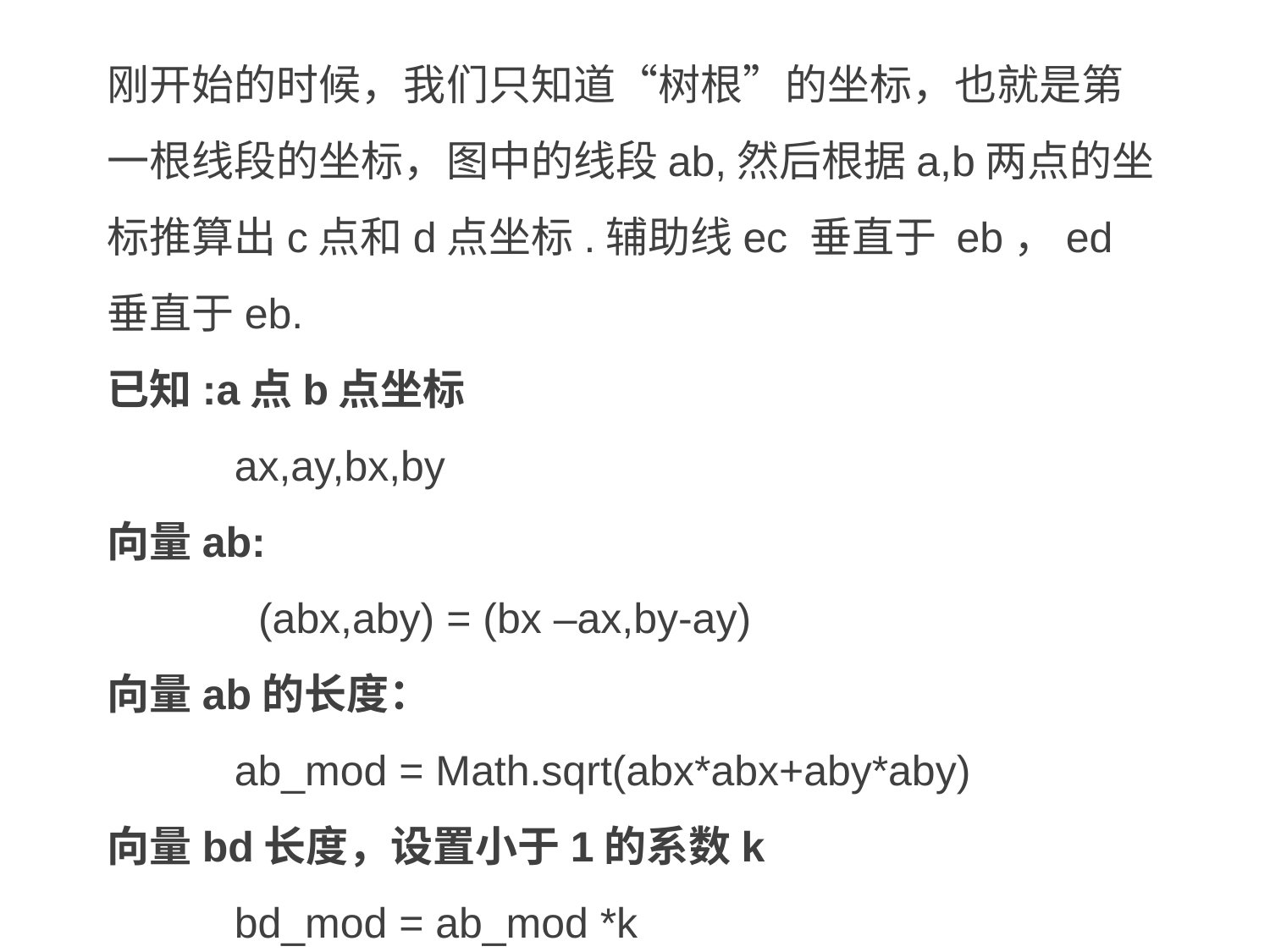

刚开始的时候，我们只知道“树根”的坐标，也就是第一根线段的坐标，图中的线段ab,然后根据a,b两点的坐标推算出c点和d点坐标.辅助线ec 垂直于 eb，ed垂直于eb.
已知:a点b点坐标
	ax,ay,bx,by
向量ab:
	  (abx,aby) = (bx –ax,by-ay)
向量ab的长度：
	ab_mod = Math.sqrt(abx*abx+aby*aby)
向量bd长度，设置小于1的系数k
	bd_mod = ab_mod *k